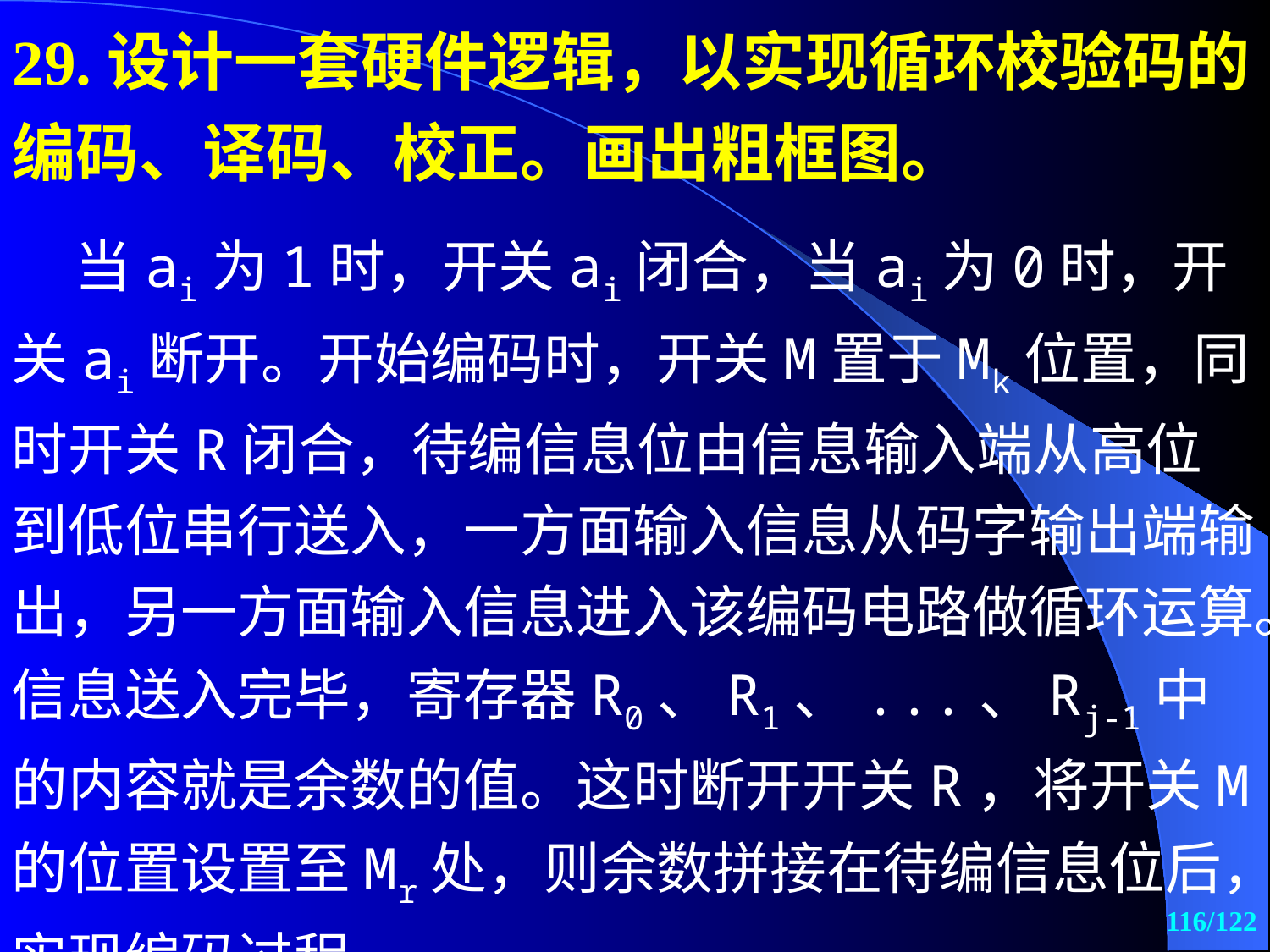

29.设计一套硬件逻辑，以实现循环校验码的编码、译码、校正。画出粗框图。
当ai为1时，开关ai闭合，当ai为0时，开关ai断开。开始编码时，开关M置于Mk位置，同时开关R闭合，待编信息位由信息输入端从高位到低位串行送入，一方面输入信息从码字输出端输出，另一方面输入信息进入该编码电路做循环运算。信息送入完毕，寄存器R0、R1、...、Rj-1中的内容就是余数的值。这时断开开关R，将开关M的位置设置至Mr处，则余数拼接在待编信息位后，实现编码过程。
116/122